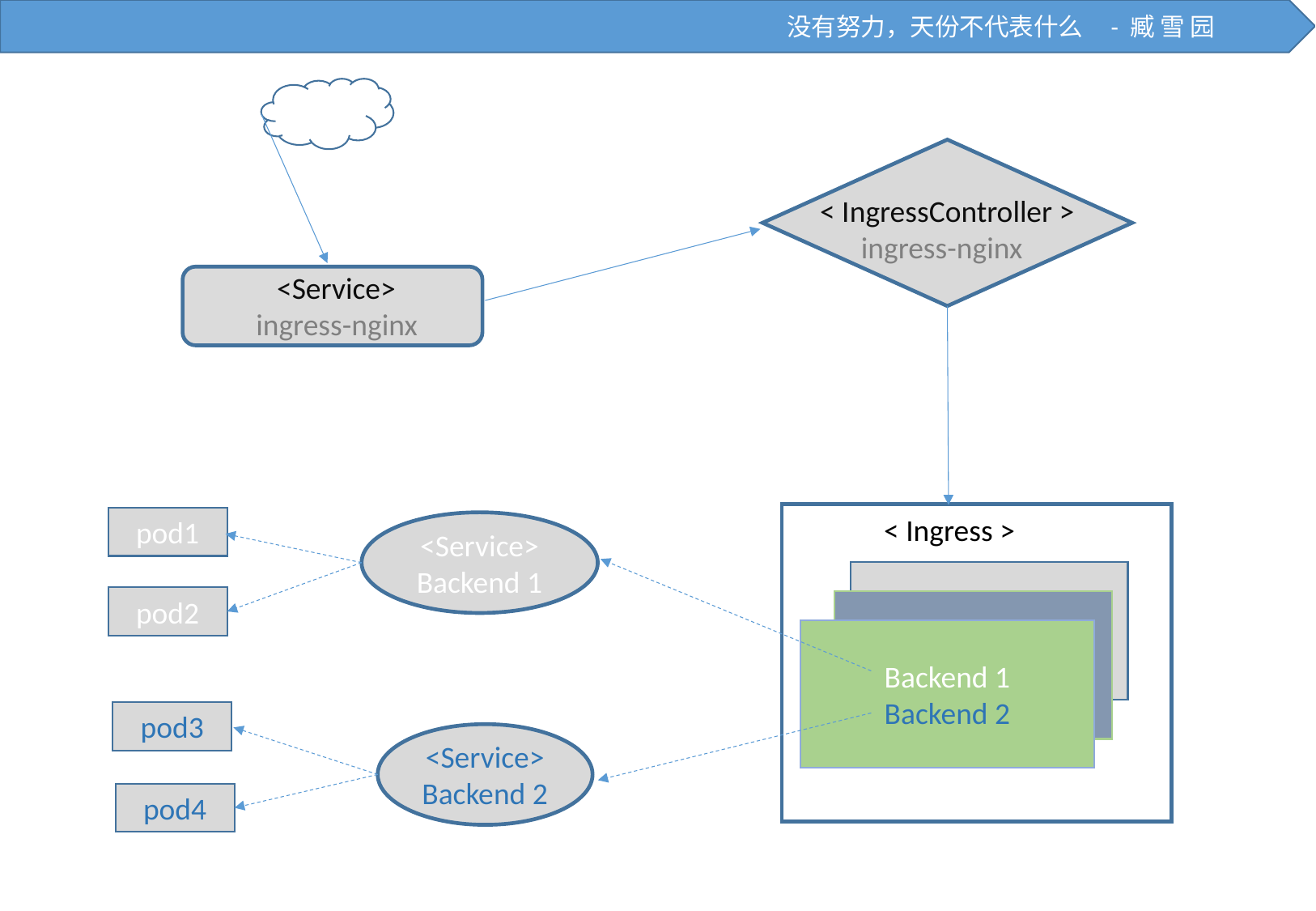

没有努力，天份不代表什么    - 臧 雪 园

< IngressController >
      ingress-nginx
   <Service>
ingress-nginx

< Ingress >
pod1
<Service>
Backend 1

pod2

Backend 1
Backend 2
pod3
<Service>
Backend 2
pod4